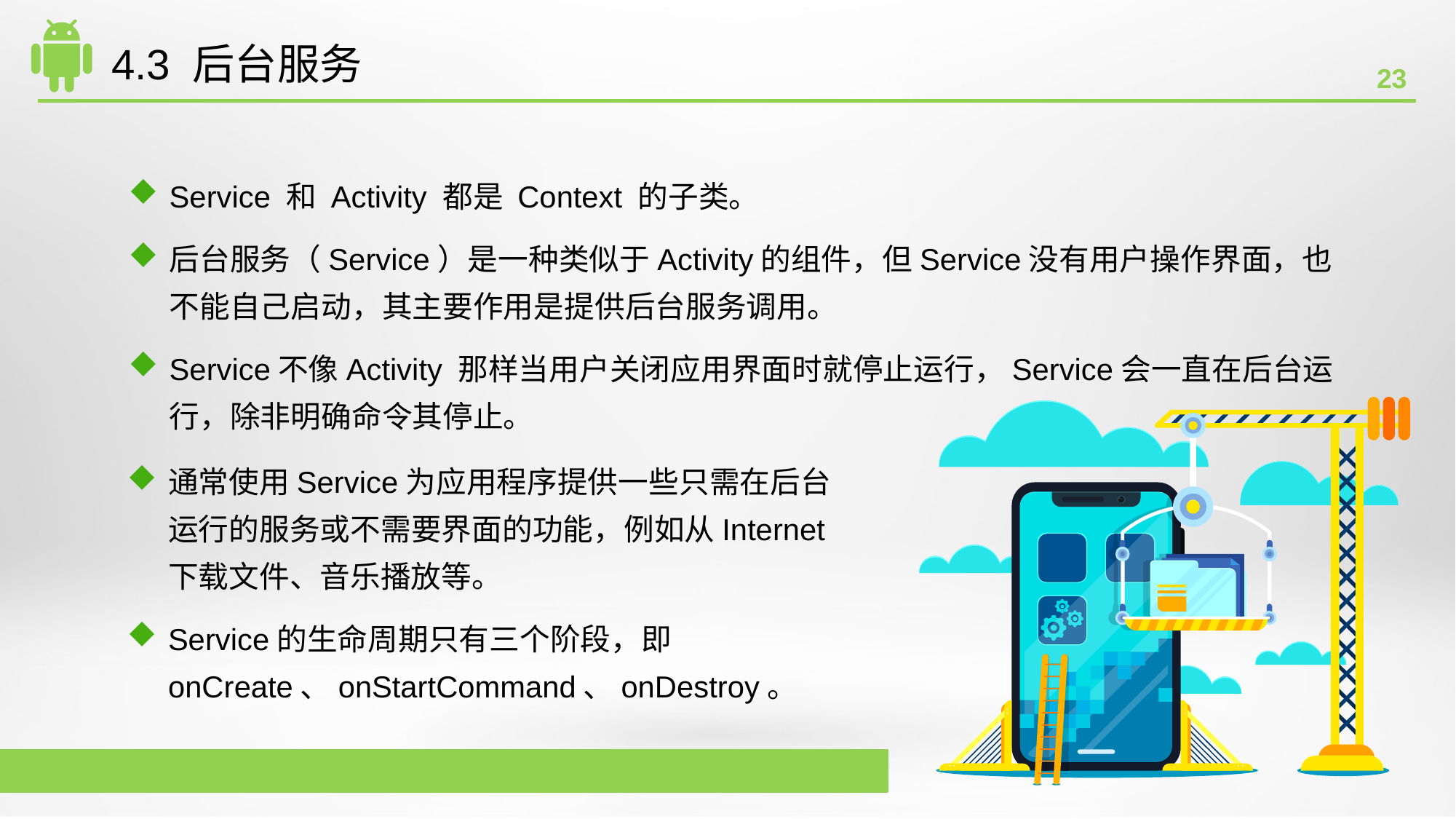

# 4.3 后台服务
Service 和 Activity 都是 Context 的子类。
后台服务（Service）是一种类似于Activity的组件，但Service没有用户操作界面，也不能自己启动，其主要作用是提供后台服务调用。
Service不像Activity 那样当用户关闭应用界面时就停止运行，Service会一直在后台运行，除非明确命令其停止。

通常使用Service为应用程序提供一些只需在后台运行的服务或不需要界面的功能，例如从Internet下载文件、音乐播放等。
Service的生命周期只有三个阶段，即onCreate、onStartCommand、onDestroy。